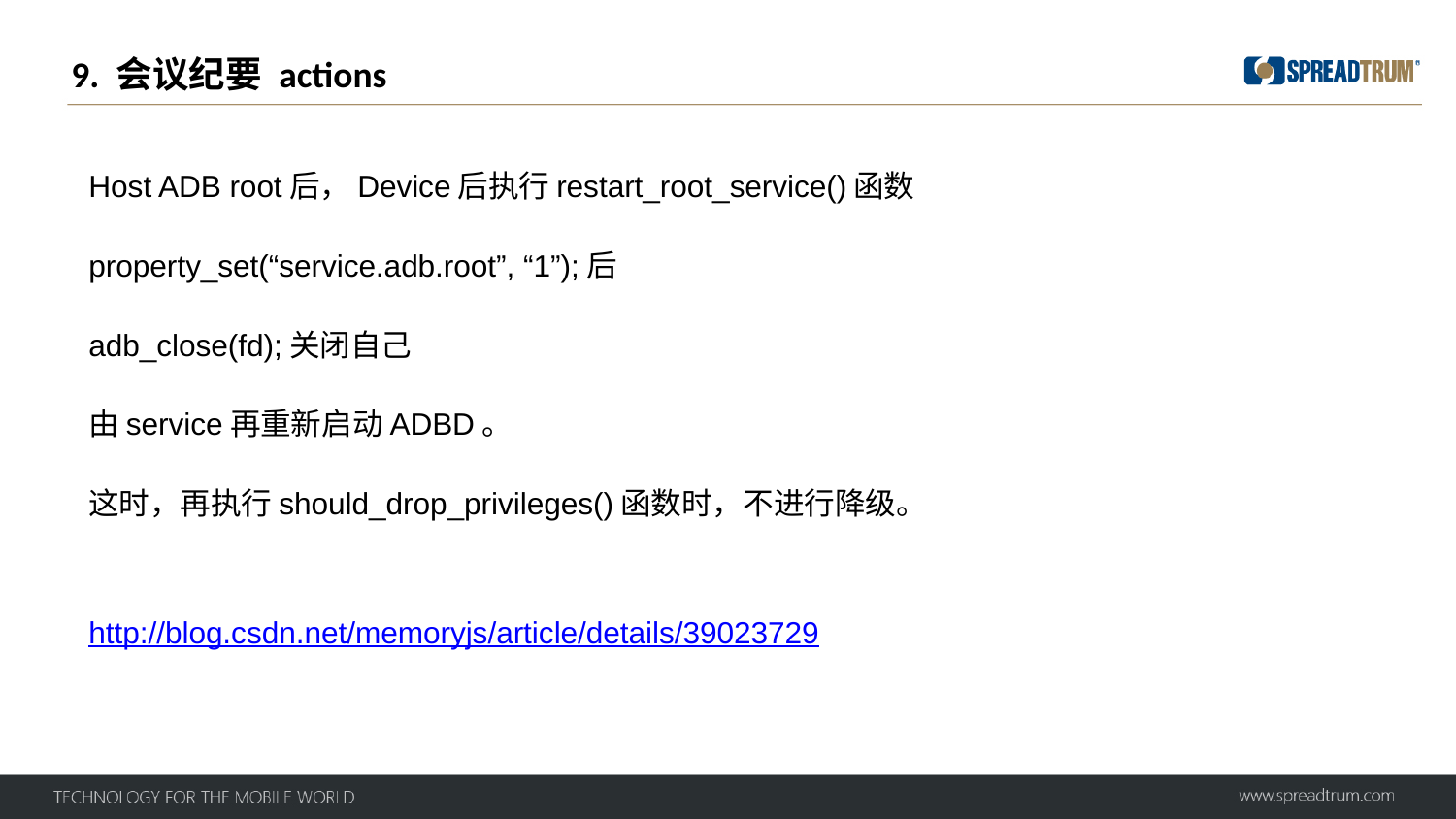

# 9. 会议纪要 actions
Host ADB root后，Device后执行restart_root_service()函数
property_set(“service.adb.root”, “1”);后
adb_close(fd);关闭自己
由service再重新启动ADBD。
这时，再执行should_drop_privileges()函数时，不进行降级。

http://blog.csdn.net/memoryjs/article/details/39023729